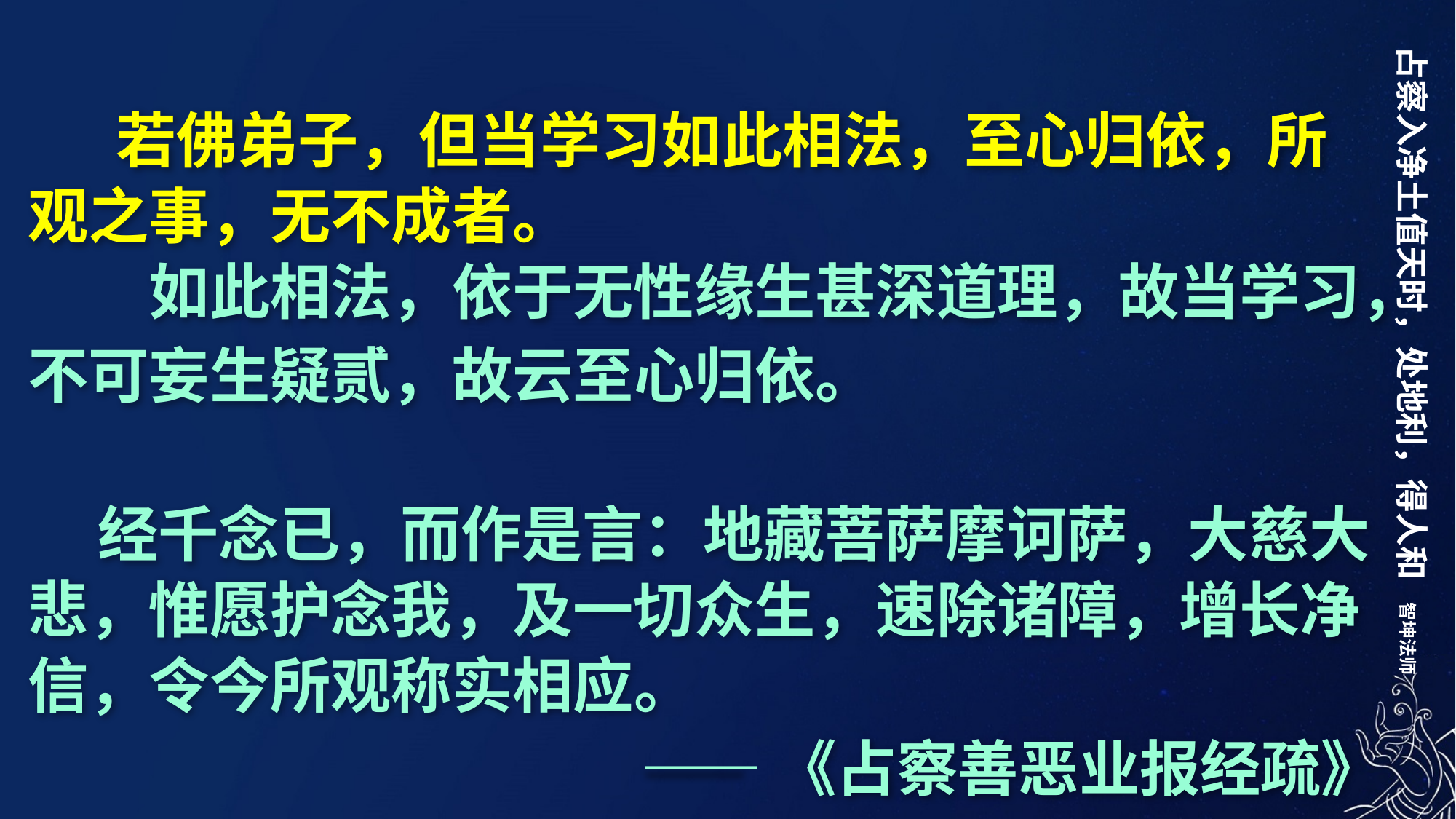

若佛弟子，但当学习如此相法，至心归依，所观之事，无不成者。
　　如此相法，依于无性缘生甚深道理，故当学习，
不可妄生疑贰，故云至心归依。
    经千念已，而作是言：地藏菩萨摩诃萨，大慈大悲，惟愿护念我，及一切众生，速除诸障，增长净信，令今所观称实相应。
——《占察善恶业报经疏》